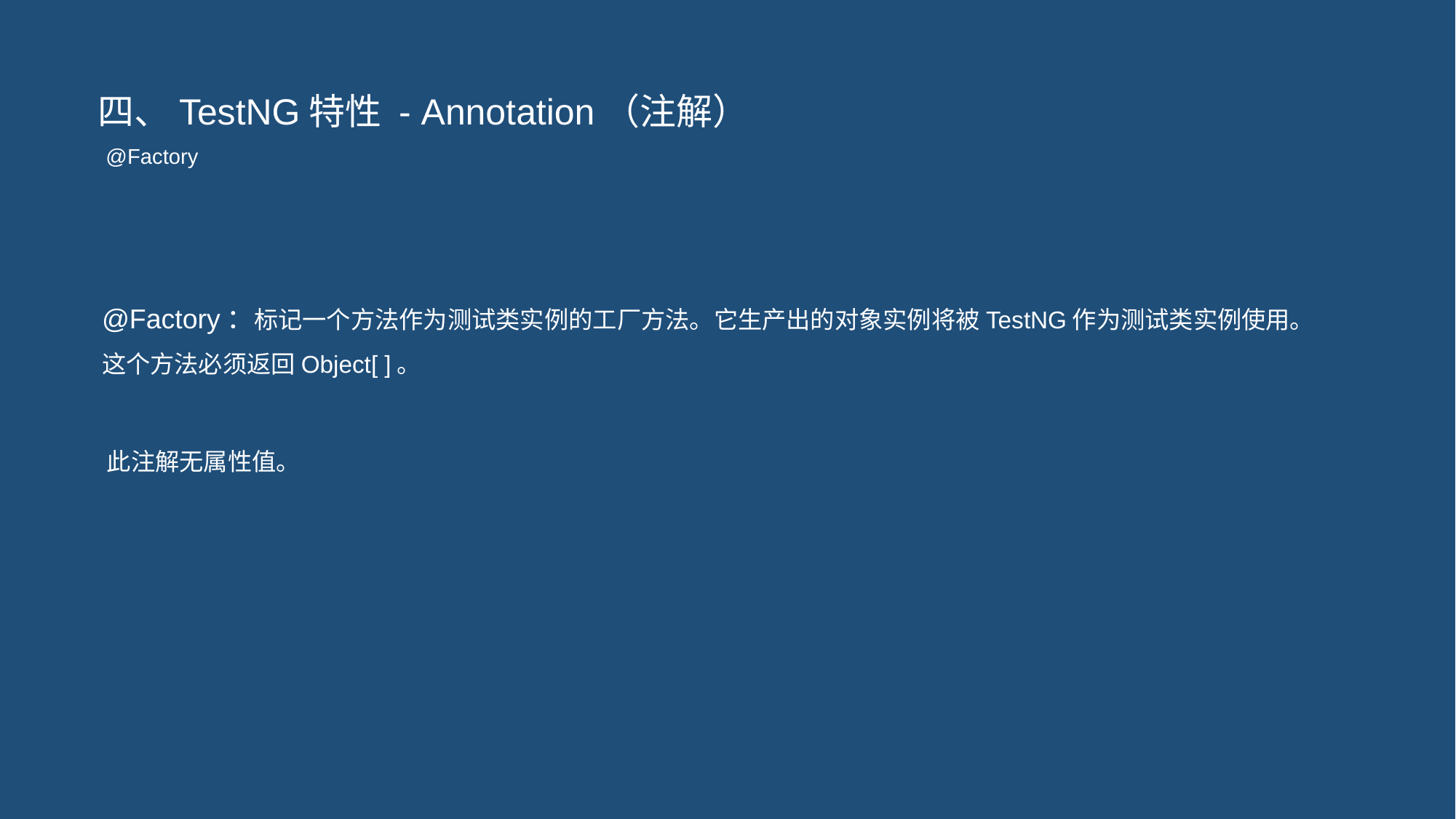

四、TestNG特性 - Annotation（注解）

@Factory
@Factory：标记一个方法作为测试类实例的工厂方法。它生产出的对象实例将被TestNG作为测试类实例使用。
这个方法必须返回Object[ ]。
此注解无属性值。